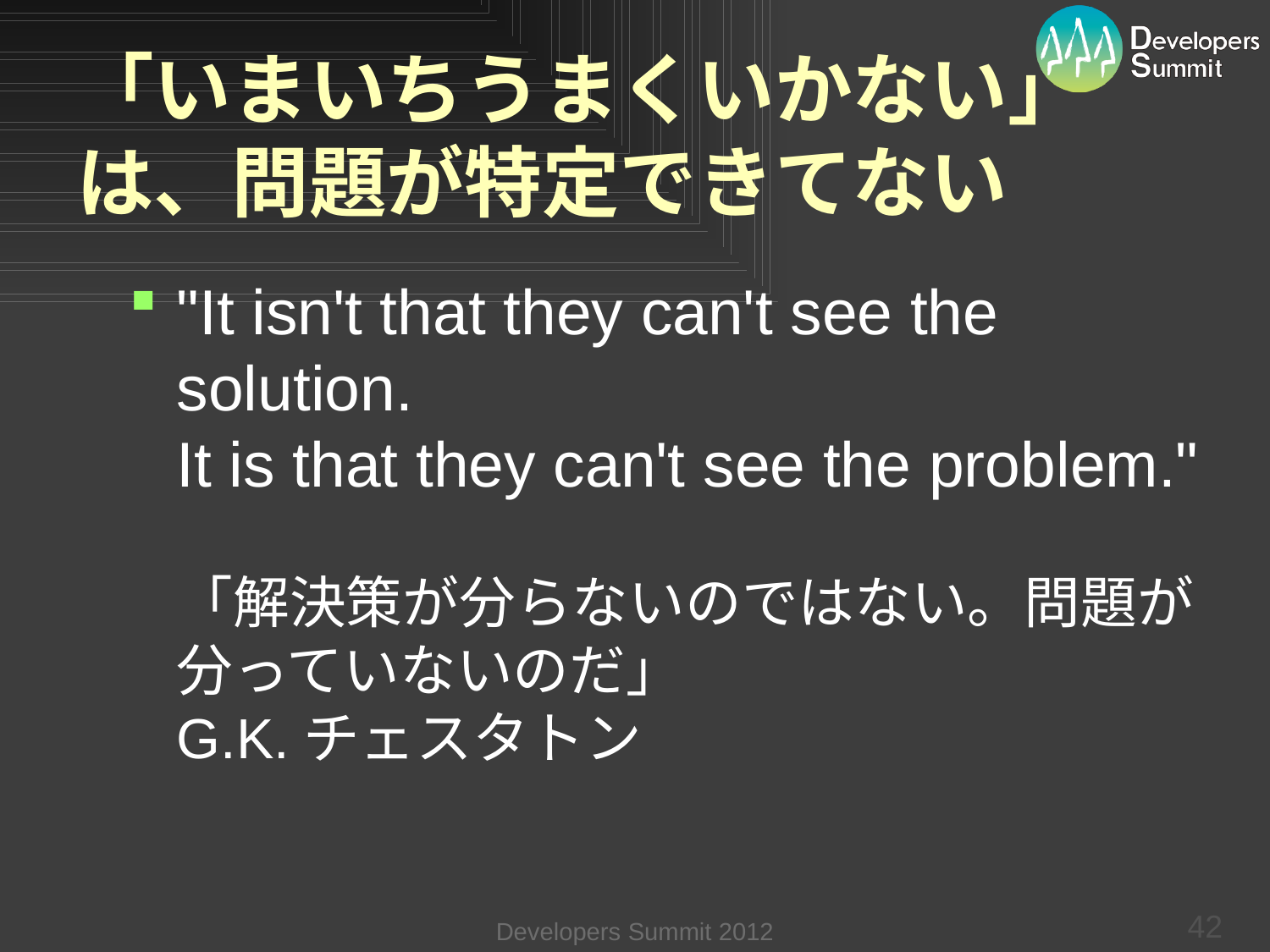

# 「いまいちうまくいかない」 は、問題が特定できてない
"It isn't that they can't see the solution.
It is that they can't see the problem."
「解決策が分らないのではない。問題が分っていないのだ」
G.K.チェスタトン

42